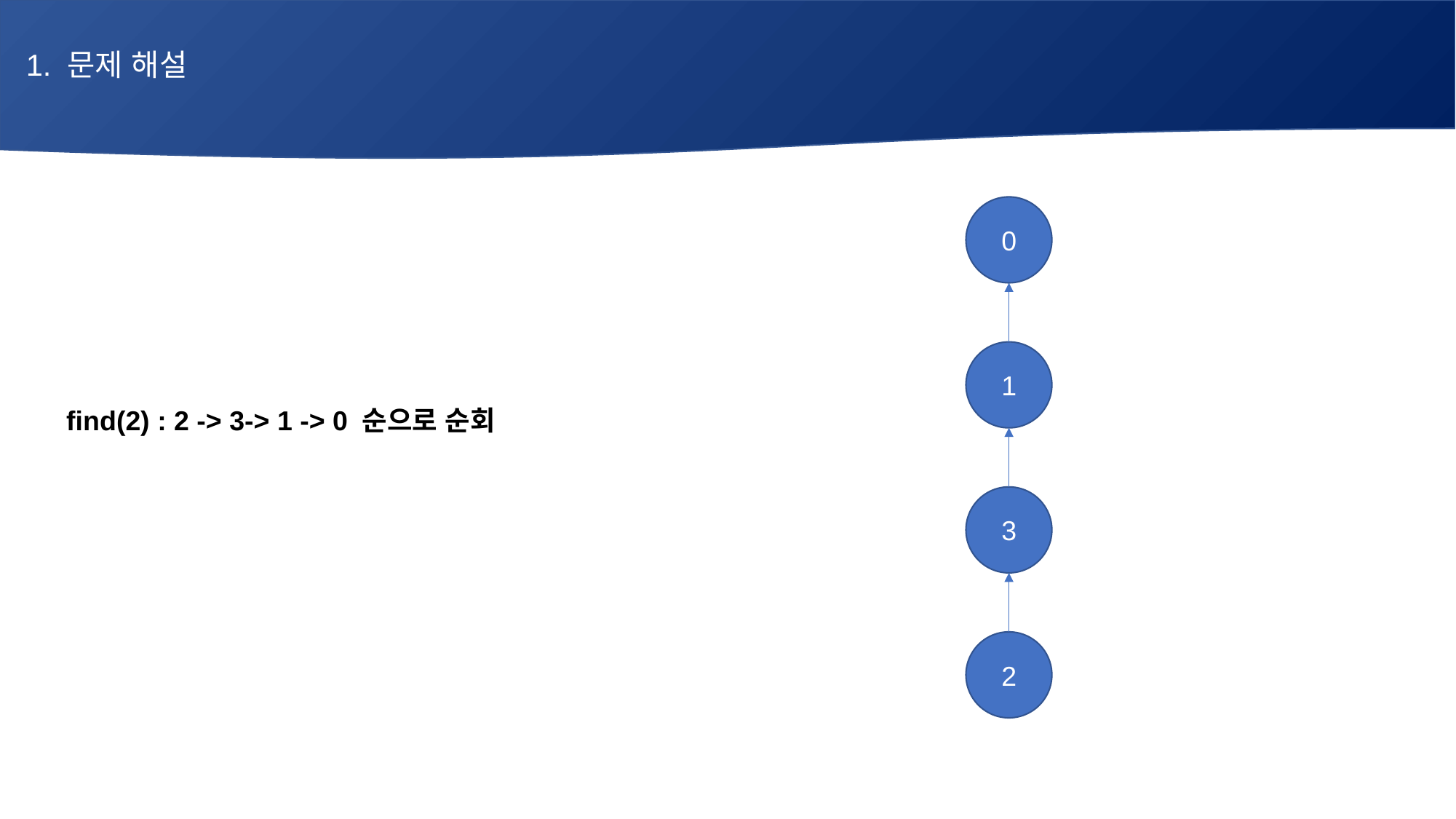

1. 문제 해설
# 매주 1 과제 LV2
0

find(2) : 2 -> 3-> 1 -> 0 순으로 순회
1
3
2